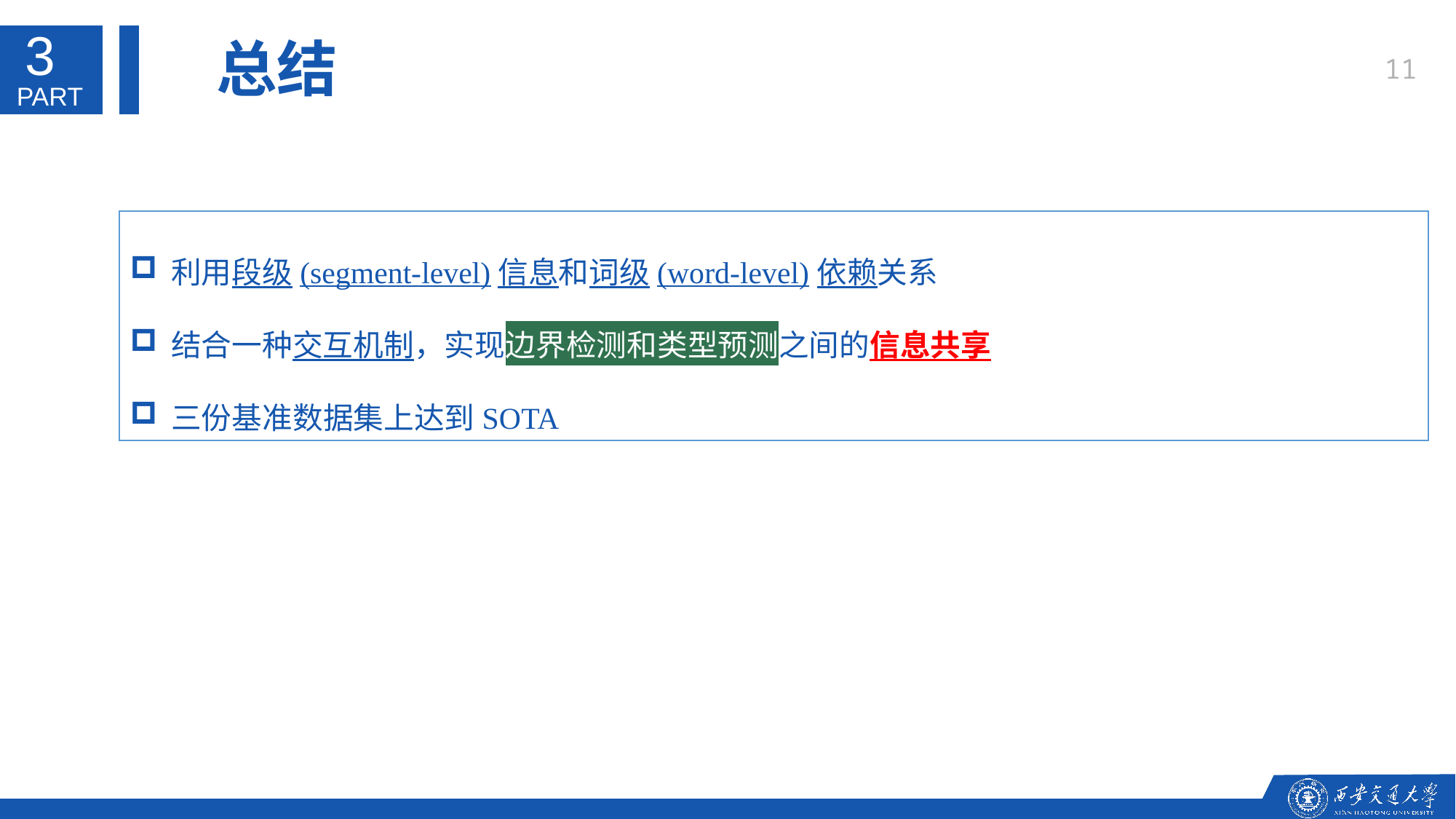

3
总结
11
利用段级(segment-level)信息和词级(word-level)依赖关系
结合一种交互机制，实现边界检测和类型预测之间的信息共享
三份基准数据集上达到SOTA